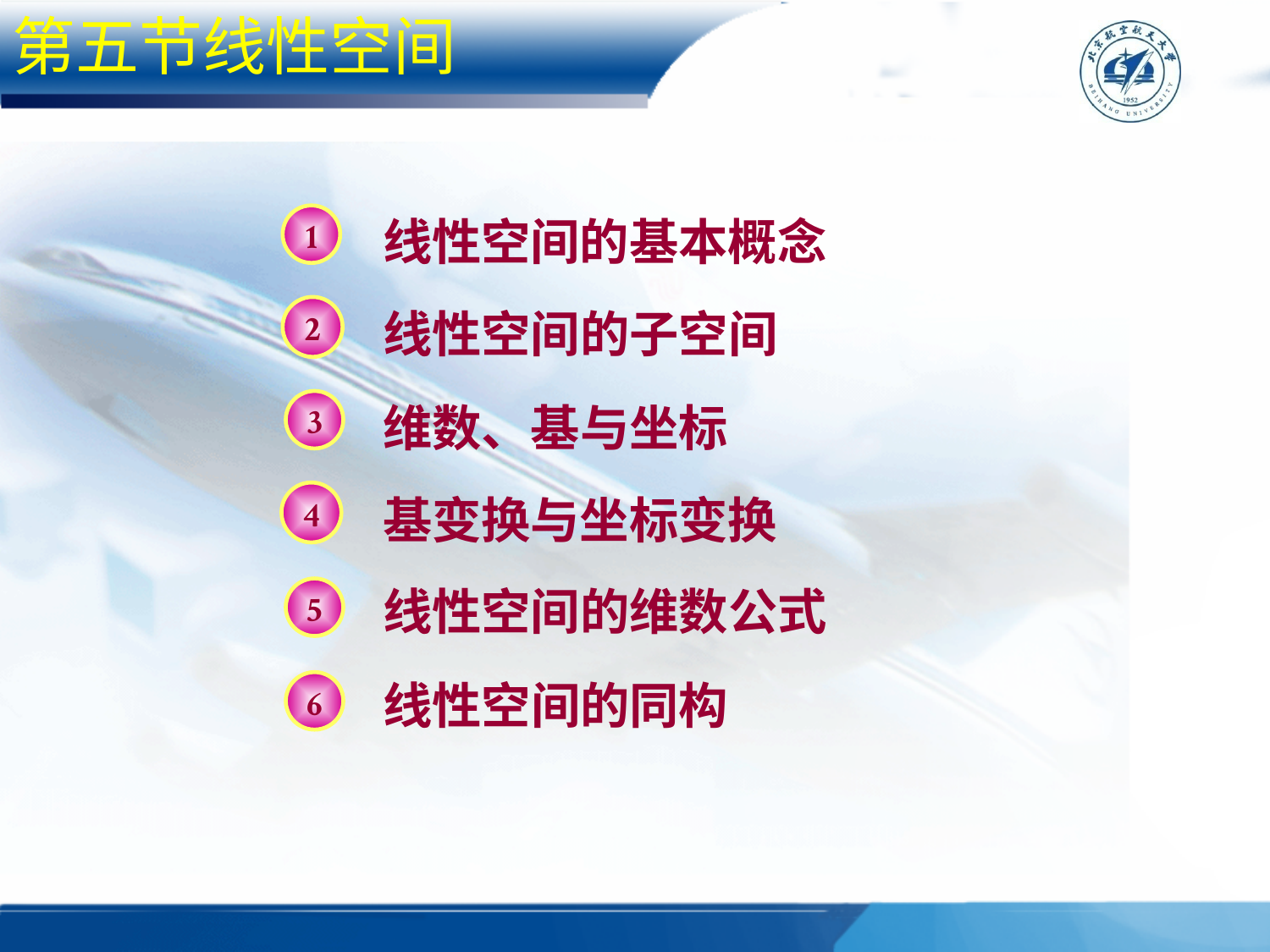

第五节线性空间
线性空间的基本概念
1
线性空间的子空间
2
3
维数、基与坐标
4
基变换与坐标变换
线性空间的维数公式
5
线性空间的同构
6